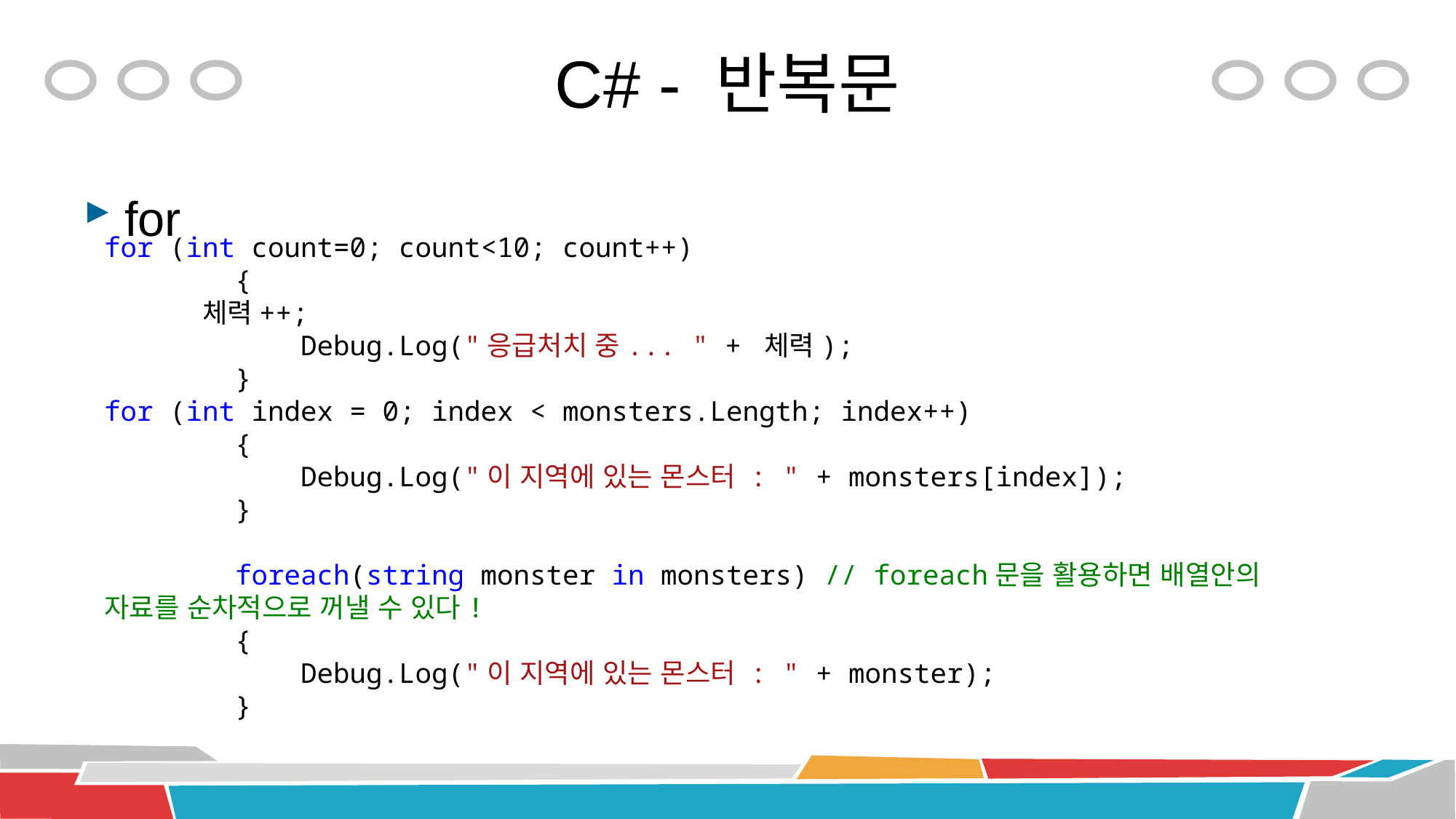

# C# - 반복문
for
for (int count=0; count<10; count++)
        {
            체력++;
            Debug.Log("응급처치 중... " + 체력);
        }
for (int index = 0; index < monsters.Length; index++)
        {
            Debug.Log("이 지역에 있는 몬스터 : " + monsters[index]);
        }

        foreach(string monster in monsters) // foreach문을 활용하면 배열안의 자료를 순차적으로 꺼낼 수 있다!
        {
            Debug.Log("이 지역에 있는 몬스터 : " + monster);
        }